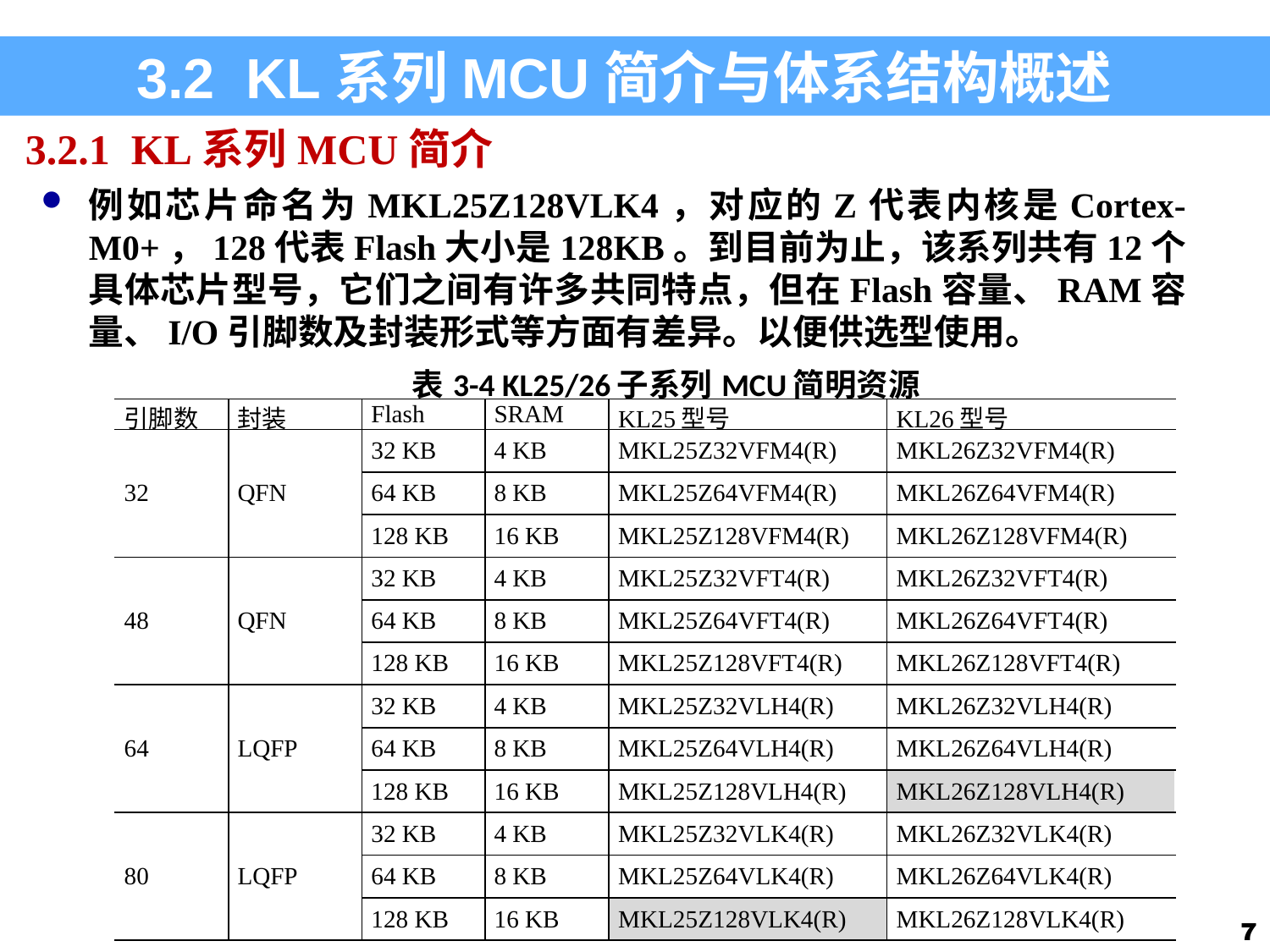

3.2  KL系列MCU简介与体系结构概述
3.2.1  KL系列MCU简介
例如芯片命名为MKL25Z128VLK4，对应的Z代表内核是Cortex-M0+，128代表Flash大小是128KB。到目前为止，该系列共有12个具体芯片型号，它们之间有许多共同特点，但在Flash容量、RAM容量、I/O引脚数及封装形式等方面有差异。以便供选型使用。
| 表3-4 KL25/26子系列MCU简明资源 |  |  |  |  |  |
| --- | --- | --- | --- | --- | --- |
| 引脚数 | 封装 | Flash | SRAM | KL25型号 | KL26型号 |
| 32 | QFN | 32 KB | 4 KB | MKL25Z32VFM4(R) | MKL26Z32VFM4(R) |
|  |  | 64 KB | 8 KB | MKL25Z64VFM4(R) | MKL26Z64VFM4(R) |
|  |  | 128 KB | 16 KB | MKL25Z128VFM4(R) | MKL26Z128VFM4(R) |
| 48 | QFN | 32 KB | 4 KB | MKL25Z32VFT4(R) | MKL26Z32VFT4(R) |
|  |  | 64 KB | 8 KB | MKL25Z64VFT4(R) | MKL26Z64VFT4(R) |
|  |  | 128 KB | 16 KB | MKL25Z128VFT4(R) | MKL26Z128VFT4(R) |
| 64 | LQFP | 32 KB | 4 KB | MKL25Z32VLH4(R) | MKL26Z32VLH4(R) |
|  |  | 64 KB | 8 KB | MKL25Z64VLH4(R) | MKL26Z64VLH4(R) |
|  |  | 128 KB | 16 KB | MKL25Z128VLH4(R) | MKL26Z128VLH4(R) |
| 80 | LQFP | 32 KB | 4 KB | MKL25Z32VLK4(R) | MKL26Z32VLK4(R) |
|  |  | 64 KB | 8 KB | MKL25Z64VLK4(R) | MKL26Z64VLK4(R) |
|  |  | 128 KB | 16 KB | MKL25Z128VLK4(R) | MKL26Z128VLK4(R) |
7